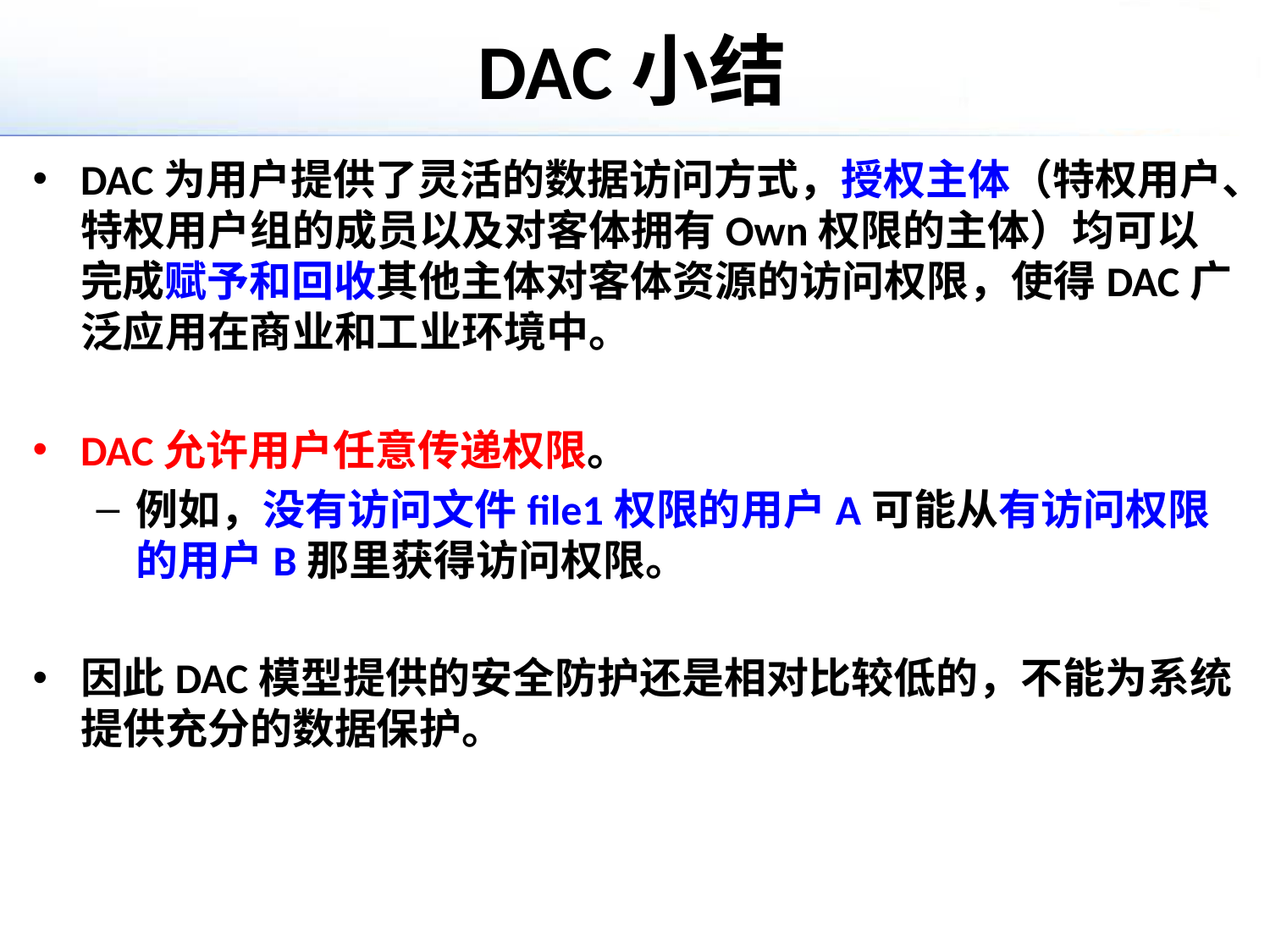

# DAC小结
DAC为用户提供了灵活的数据访问方式，授权主体（特权用户、特权用户组的成员以及对客体拥有Own权限的主体）均可以完成赋予和回收其他主体对客体资源的访问权限，使得DAC广泛应用在商业和工业环境中。

DAC允许用户任意传递权限。
例如，没有访问文件file1权限的用户A可能从有访问权限的用户B那里获得访问权限。

因此DAC模型提供的安全防护还是相对比较低的，不能为系统提供充分的数据保护。